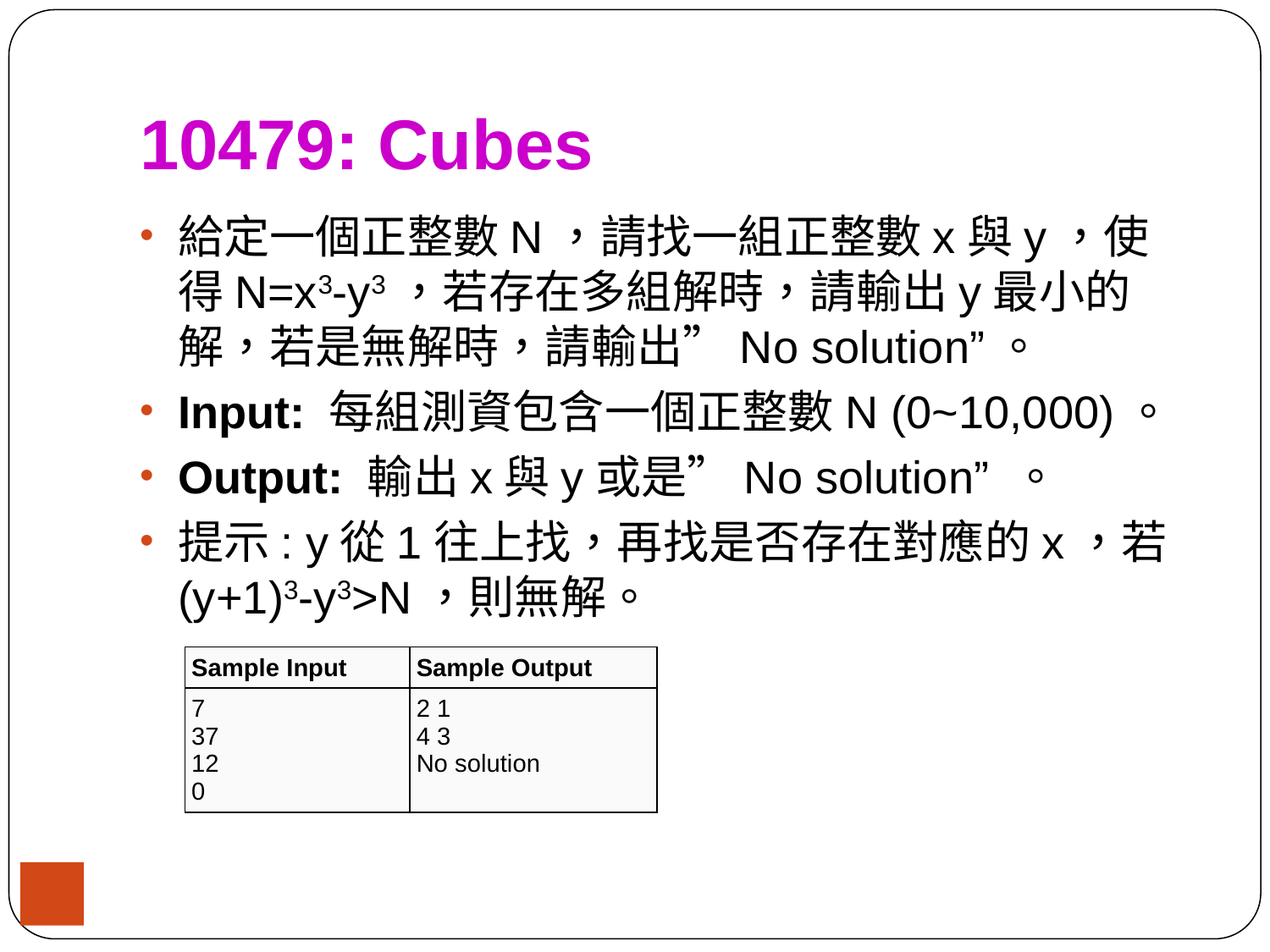

# 10479: Cubes
給定一個正整數N，請找一組正整數x與y，使得N=x3-y3，若存在多組解時，請輸出y最小的解，若是無解時，請輸出”No solution”。
Input: 每組測資包含一個正整數N (0~10,000)。
Output: 輸出x與y或是”No solution” 。
提示: y從1往上找，再找是否存在對應的x，若(y+1)3-y3>N，則無解。
| Sample Input | Sample Output |
| --- | --- |
| 7 37 12 0 | 2 1 4 3 No solution |